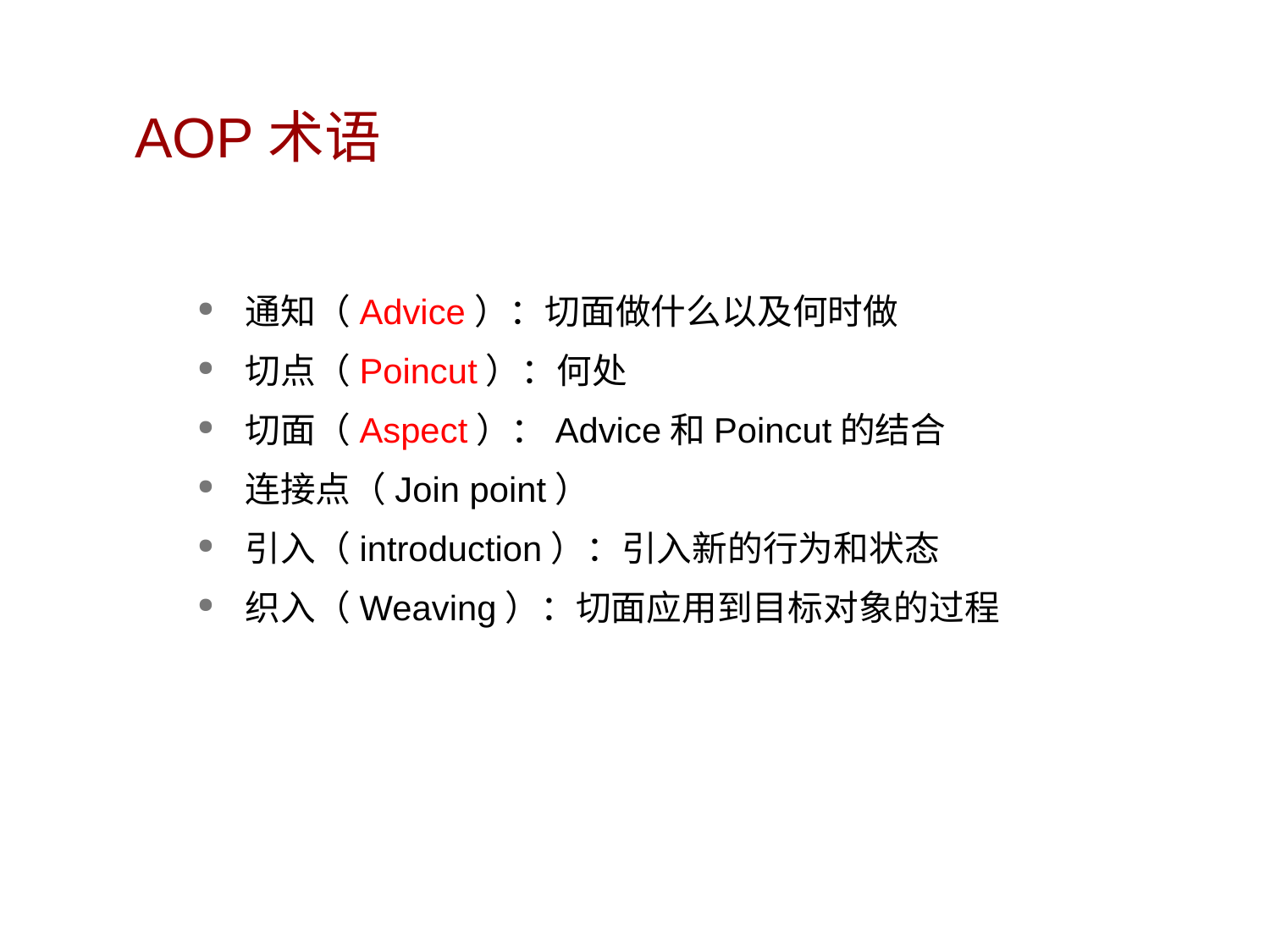

# AOP术语
通知（Advice）：切面做什么以及何时做
切点（Poincut）：何处
切面（Aspect）：Advice和Poincut的结合
连接点（Join point）
引入（introduction）：引入新的行为和状态
织入（Weaving）：切面应用到目标对象的过程